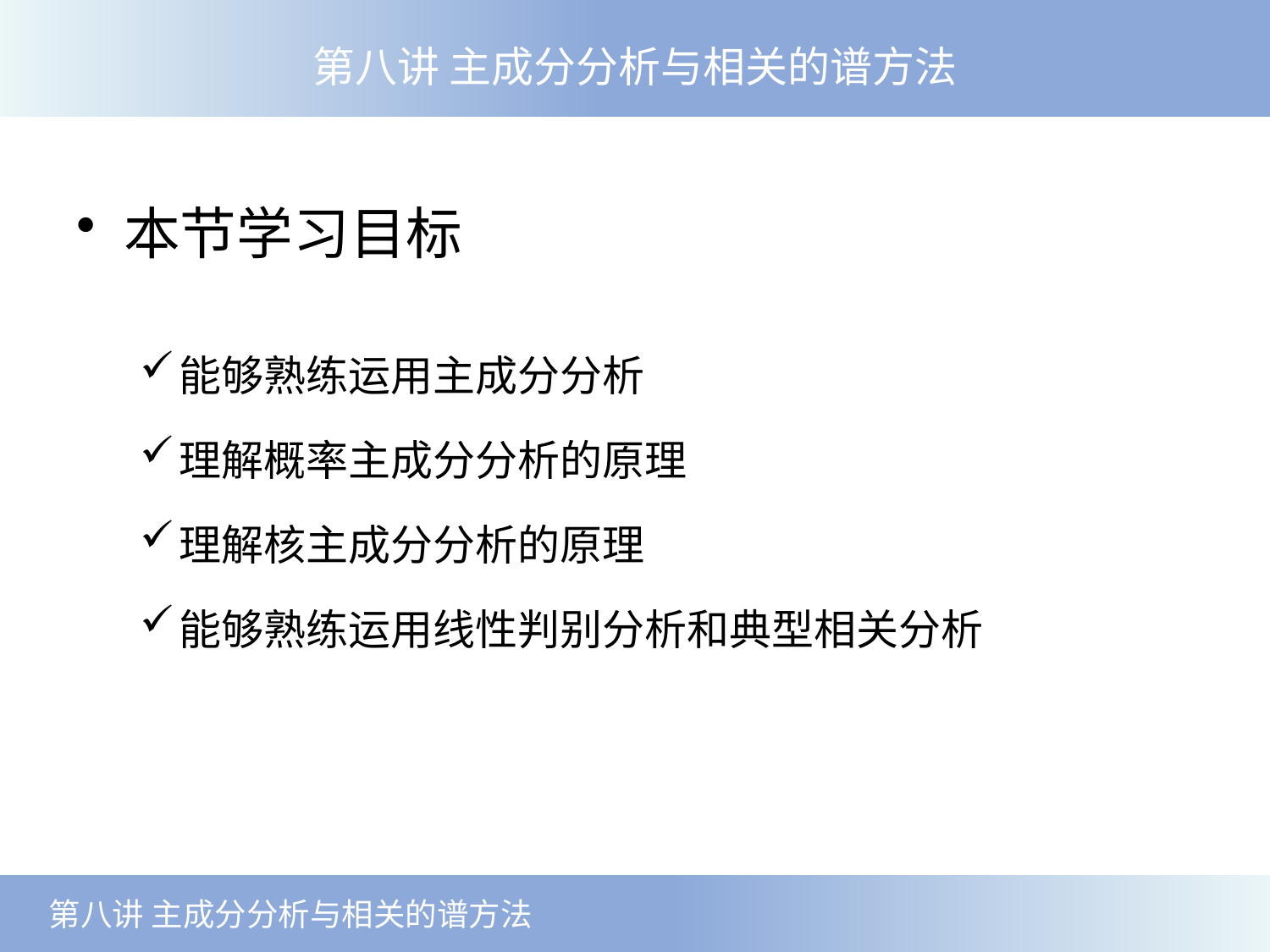

第八讲 主成分分析与相关的谱方法
本节学习目标

能够熟练运用主成分分析
理解概率主成分分析的原理
理解核主成分分析的原理
能够熟练运用线性判别分析和典型相关分析
    第八讲 主成分分析与相关的谱方法